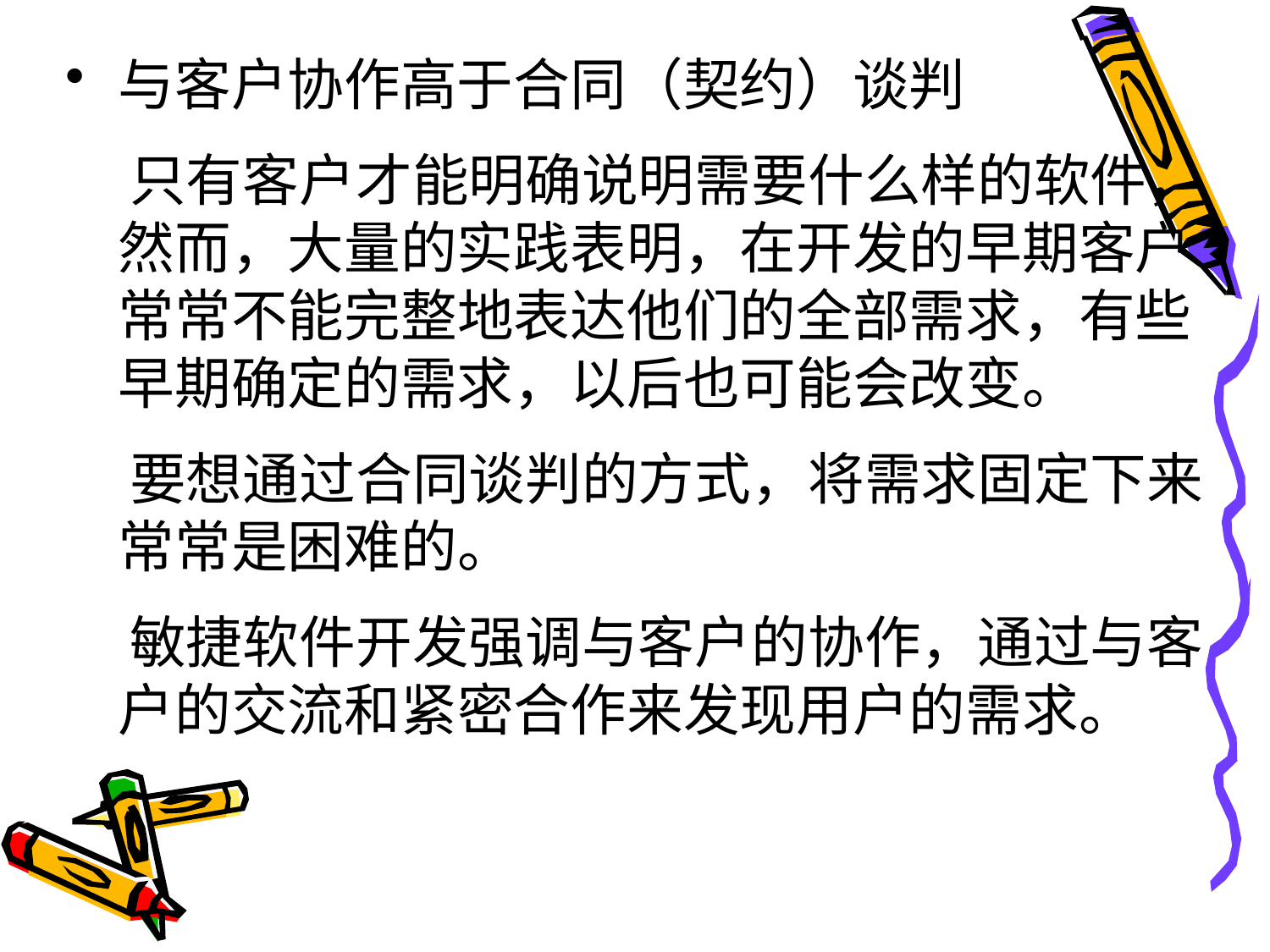

与客户协作高于合同（契约）谈判
    只有客户才能明确说明需要什么样的软件，然而，大量的实践表明，在开发的早期客户常常不能完整地表达他们的全部需求，有些早期确定的需求，以后也可能会改变。
    要想通过合同谈判的方式，将需求固定下来常常是困难的。
    敏捷软件开发强调与客户的协作，通过与客户的交流和紧密合作来发现用户的需求。